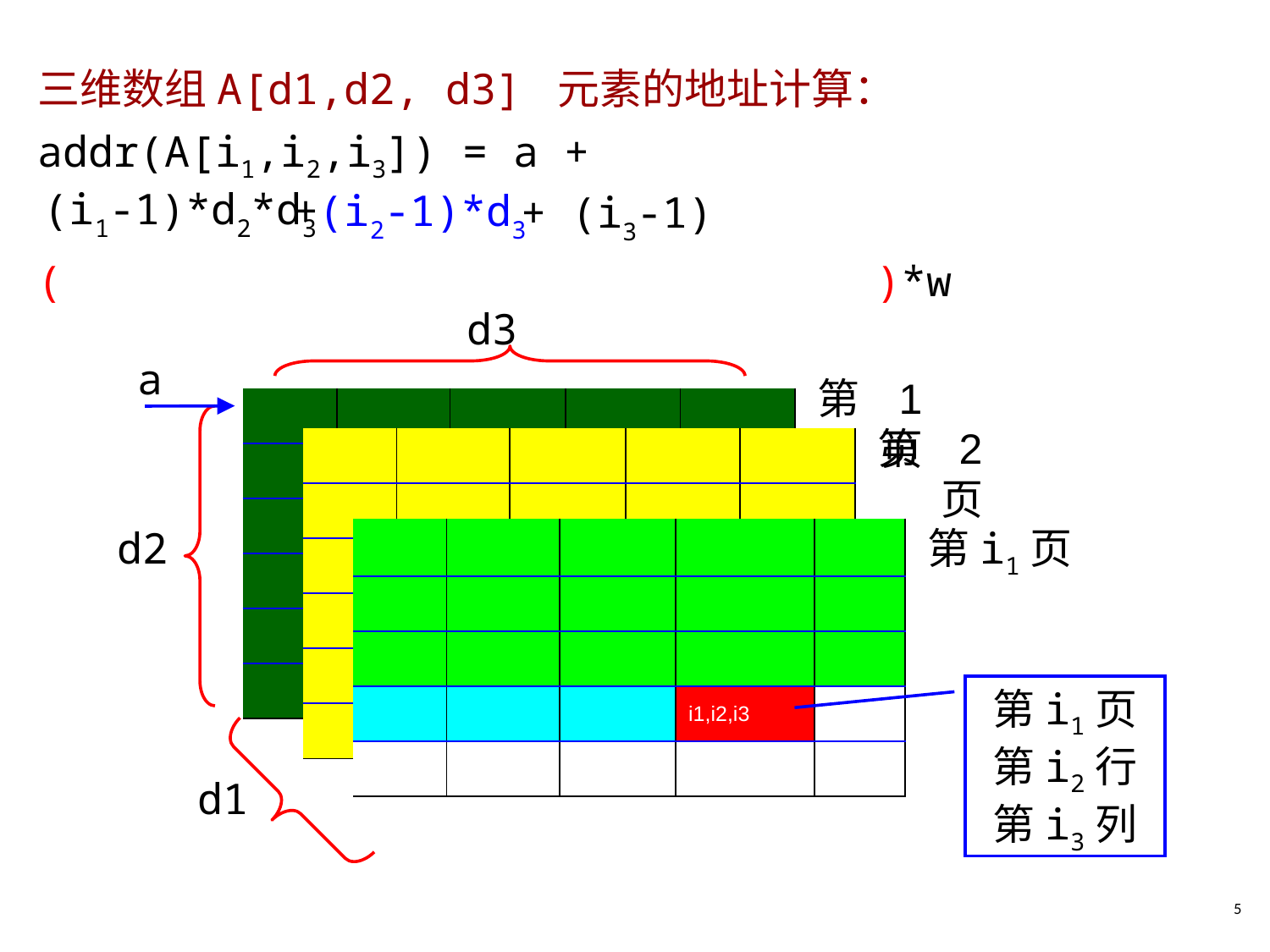

三维数组A[d1,d2, d3] 元素的地址计算：
addr(A[i1,i2,i3]) = a +
  (                                )*w

(i1-1)*d2*d3
+(i2-1)*d3
+ (i3-1)
d3
a
第1页
|  |  |  |  |  |
| --- | --- | --- | --- | --- |
|  |  |  |  |  |
|  |  |  |  |  |
|  |  |  |  |  |
|  |  |  |  |  |
|  |  |  |  |  |

第2页
|  |  |  |  |  |
| --- | --- | --- | --- | --- |
|  |  |  |  |  |
|  |  |  |  |  |
|  |  |  |  |  |
|  |  |  |  |  |
|  |  |  |  |  |
d2
第i1页
|  |  |  |  |  |
| --- | --- | --- | --- | --- |
|  |  |  |  |  |
|  |  |  |  |  |
|  |  |  | i1,i2,i3 |  |
|  |  |  |  |  |
第i1页
第i2行
第i3列

d1
5